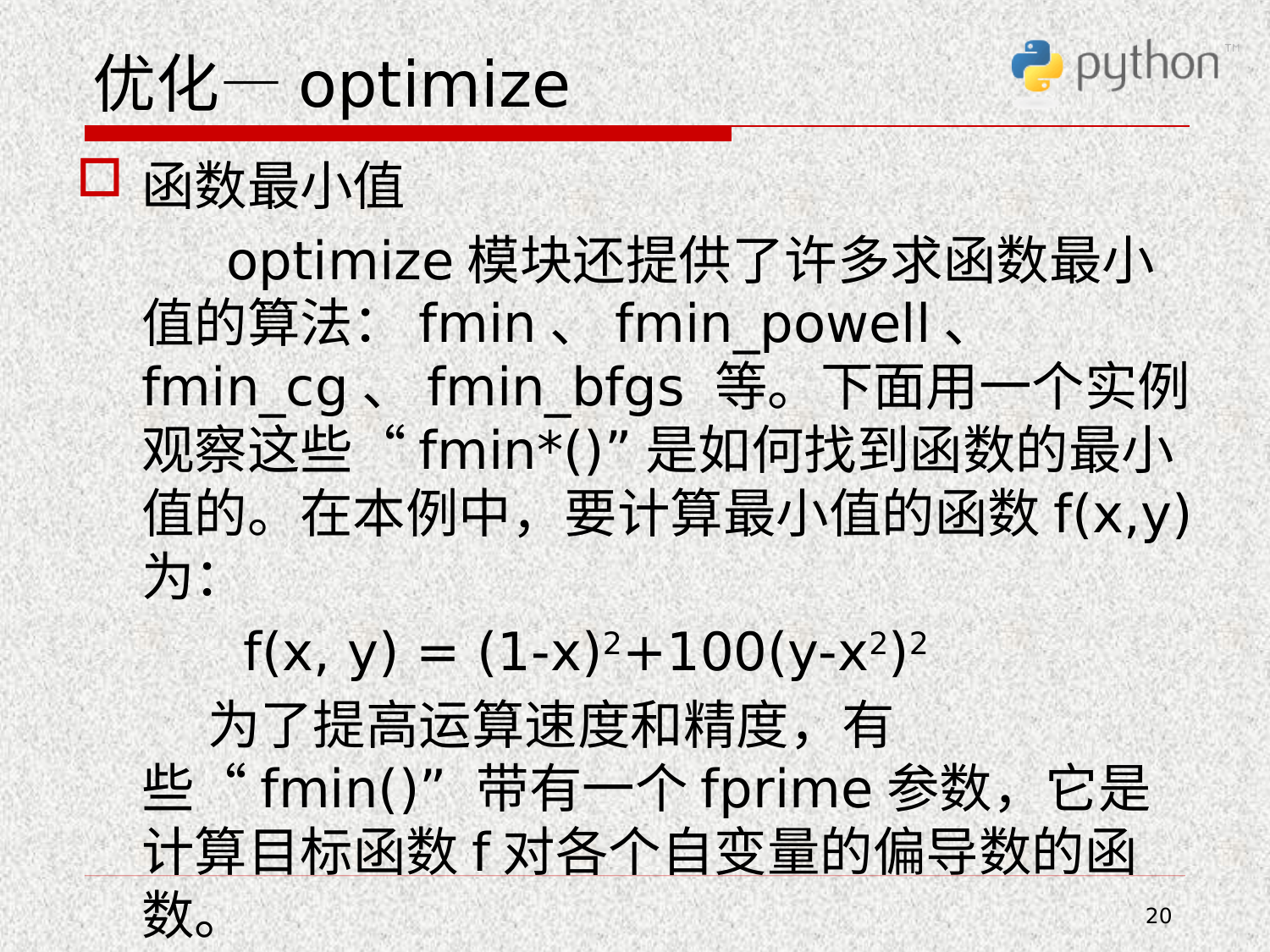

# 优化—optimize
函数最小值
         optimize模块还提供了许多求函数最小值的算法：fmin、fmin_powell、 fmin_cg、fmin_bfgs 等。下面用一个实例观察这些“fmin*()”是如何找到函数的最小值的。在本例中，要计算最小值的函数f(x,y)为：
          f(x, y) = (1-x)2+100(y-x2)2
          为了提高运算速度和精度，有些“fmin()” 带有一个fprime参数，它是计算目标函数f对各个自变量的偏导数的函数。
20